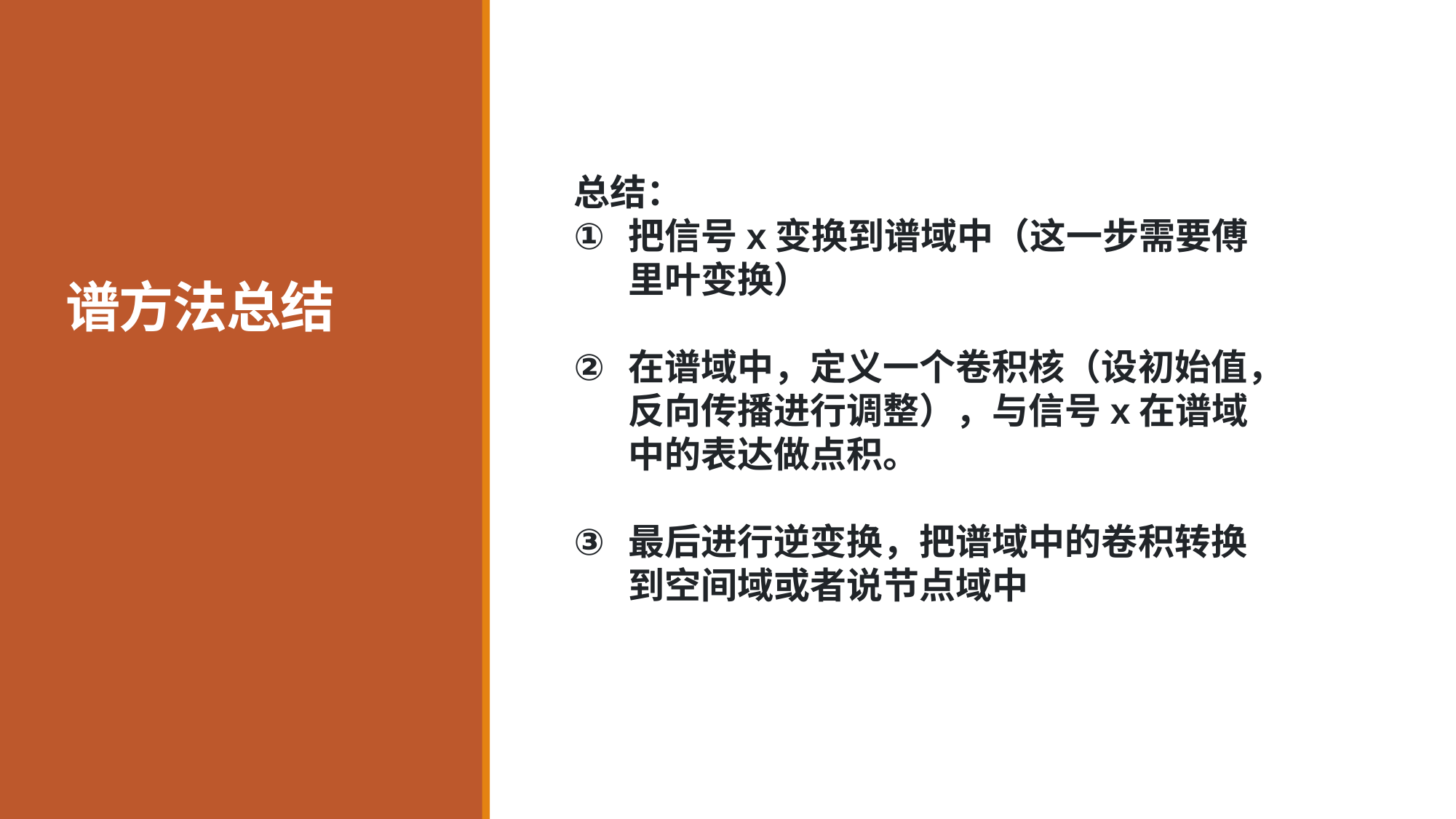

# 谱方法总结
总结：
把信号x变换到谱域中（这一步需要傅里叶变换）

在谱域中，定义一个卷积核（设初始值，反向传播进行调整），与信号x在谱域中的表达做点积。

最后进行逆变换，把谱域中的卷积转换到空间域或者说节点域中